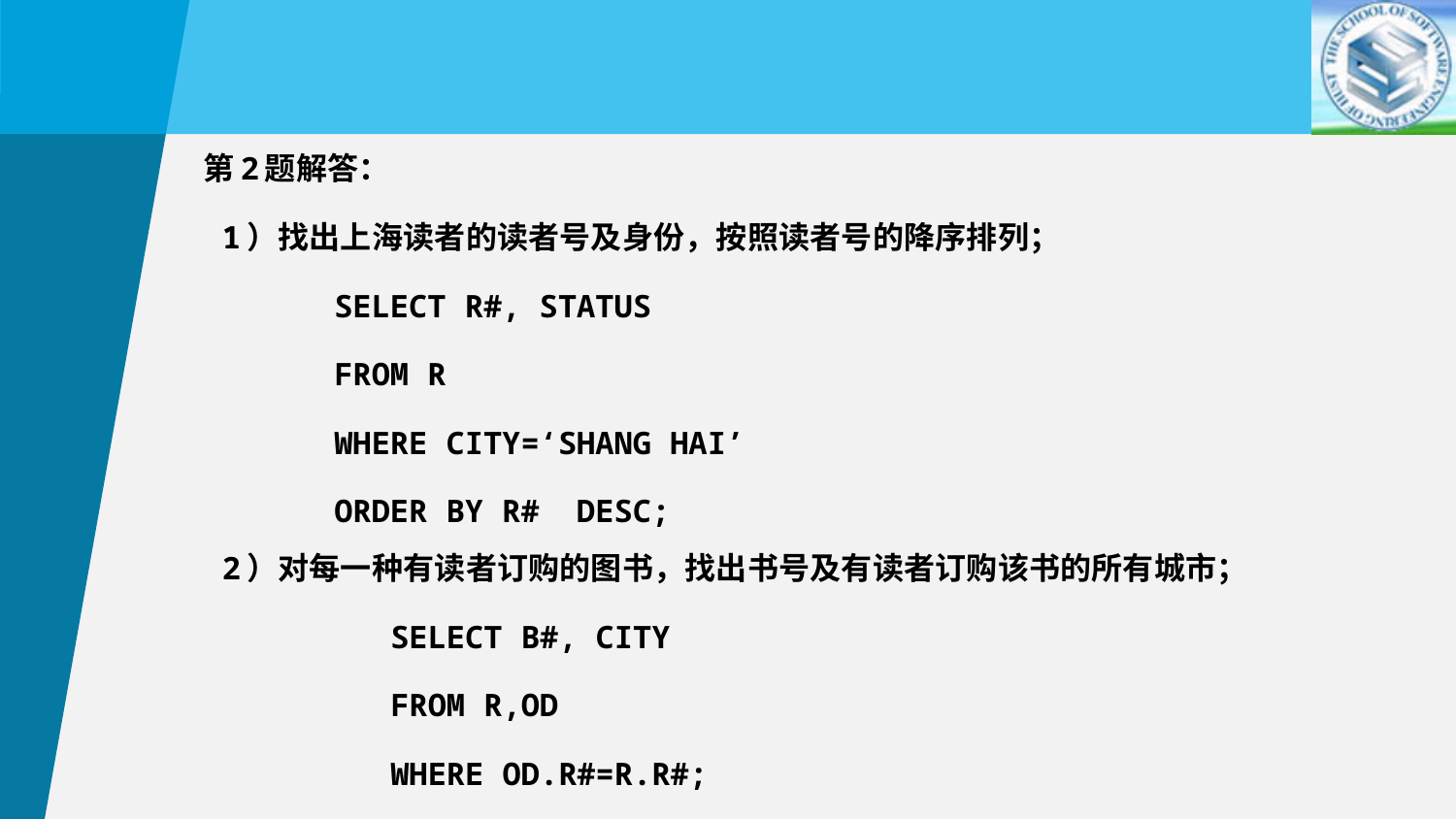

第2题解答：
 1）找出上海读者的读者号及身份，按照读者号的降序排列；
       SELECT R#, STATUS
       FROM R
       WHERE CITY=‘SHANG HAI’
       ORDER BY R#  DESC;
 2）对每一种有读者订购的图书，找出书号及有读者订购该书的所有城市；
          SELECT B#, CITY
          FROM R,OD
          WHERE OD.R#=R.R#;